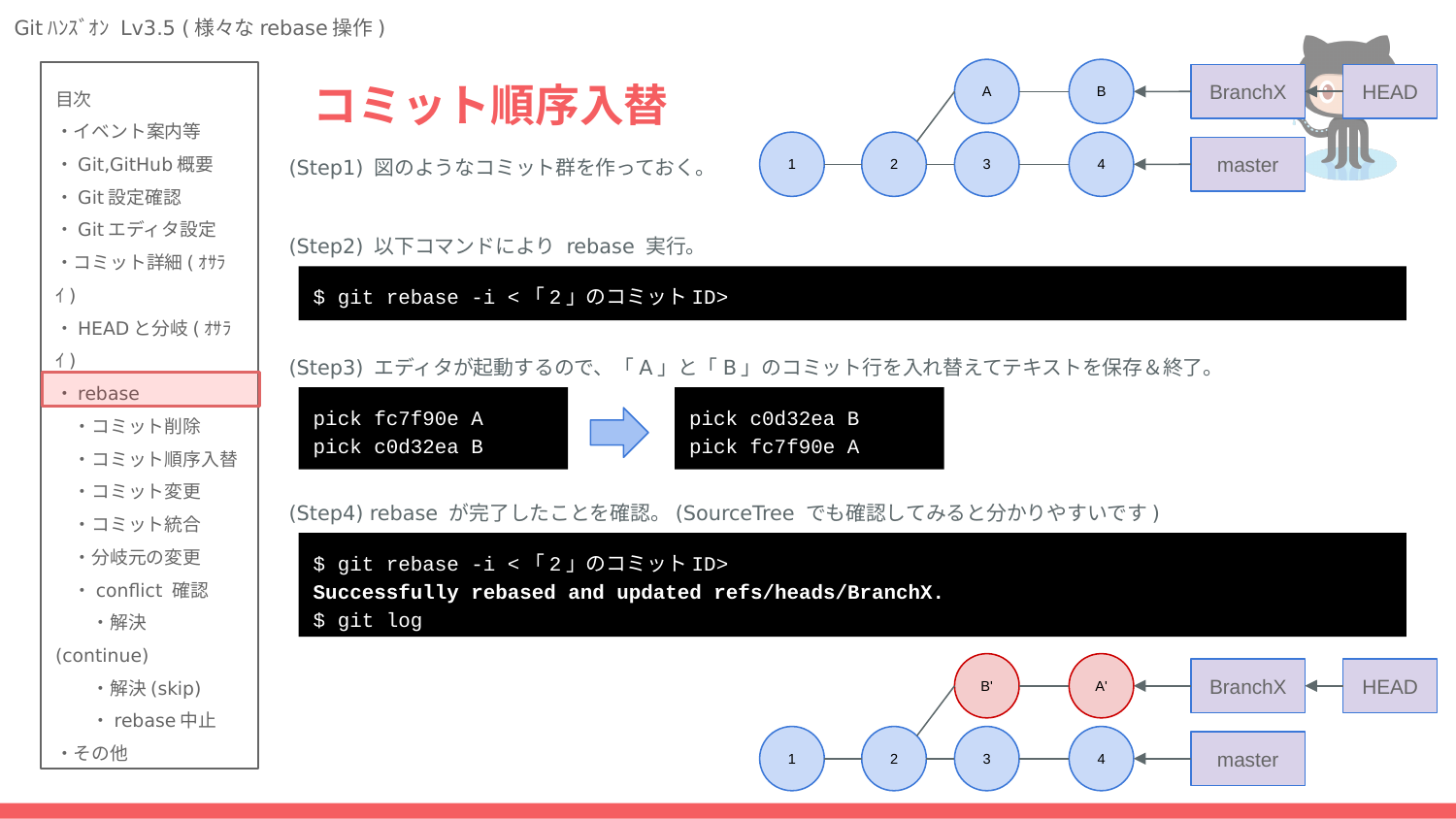

A
B
# コミット順序入替
BranchX
HEAD
1
2
3
4
(Step1) 図のようなコミット群を作っておく。
master
(Step2) 以下コマンドにより rebase 実行。
$ git rebase -i <「2」のコミットID>
(Step3) エディタが起動するので、「A」と「B」のコミット行を入れ替えてテキストを保存＆終了。

pick fc7f90e A
pick c0d32ea B
pick c0d32ea B
pick fc7f90e A

(Step4) rebase が完了したことを確認。(SourceTree でも確認してみると分かりやすいです)
$ git rebase -i <「2」のコミットID>
Successfully rebased and updated refs/heads/BranchX.
$ git log
B'
A'
BranchX
HEAD
1
2
3
4
master